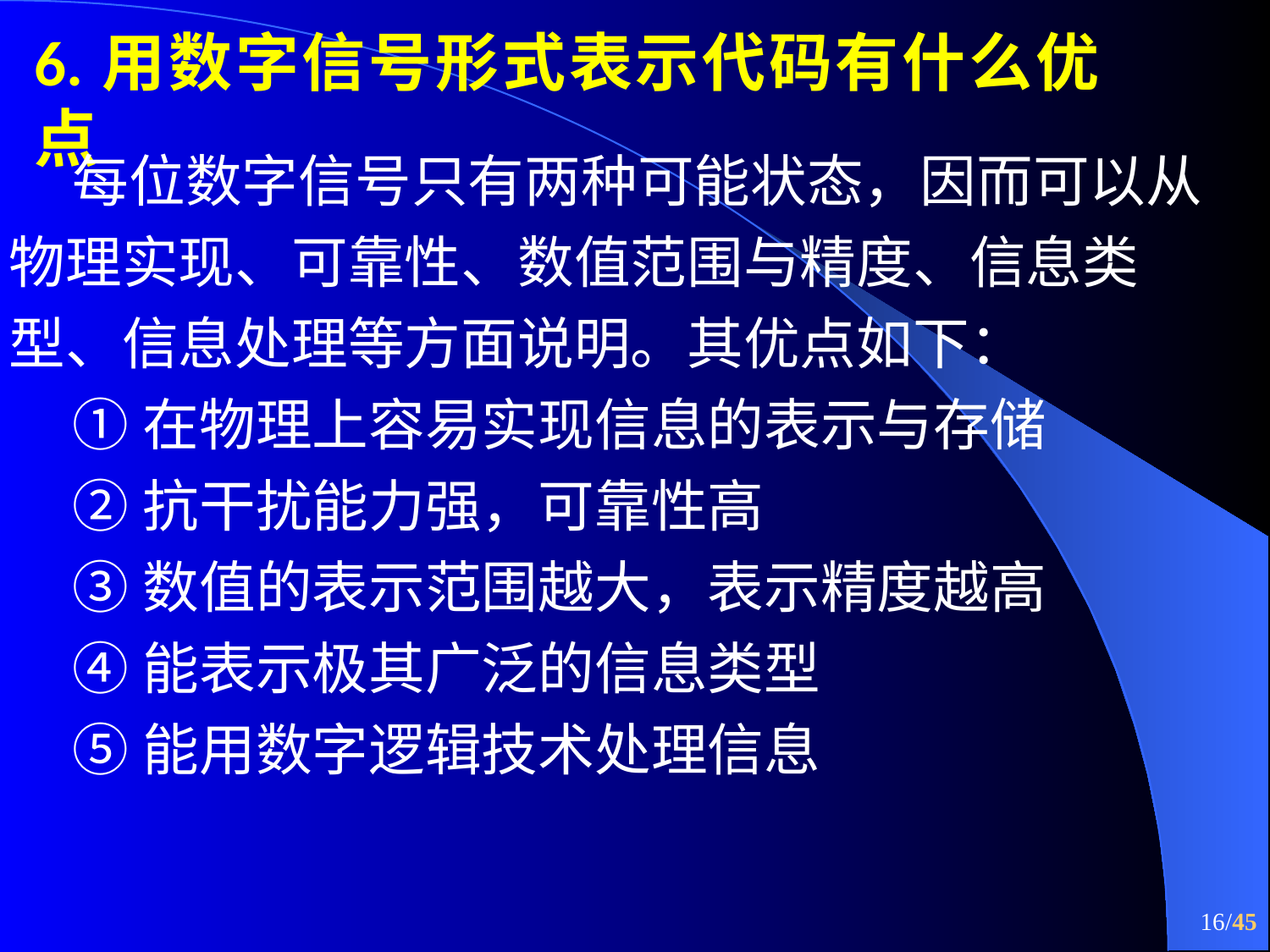

6.用数字信号形式表示代码有什么优点
每位数字信号只有两种可能状态，因而可以从物理实现、可靠性、数值范围与精度、信息类型、信息处理等方面说明。其优点如下：
①在物理上容易实现信息的表示与存储
②抗干扰能力强，可靠性高
③数值的表示范围越大，表示精度越高
④能表示极其广泛的信息类型
⑤能用数字逻辑技术处理信息
16/45